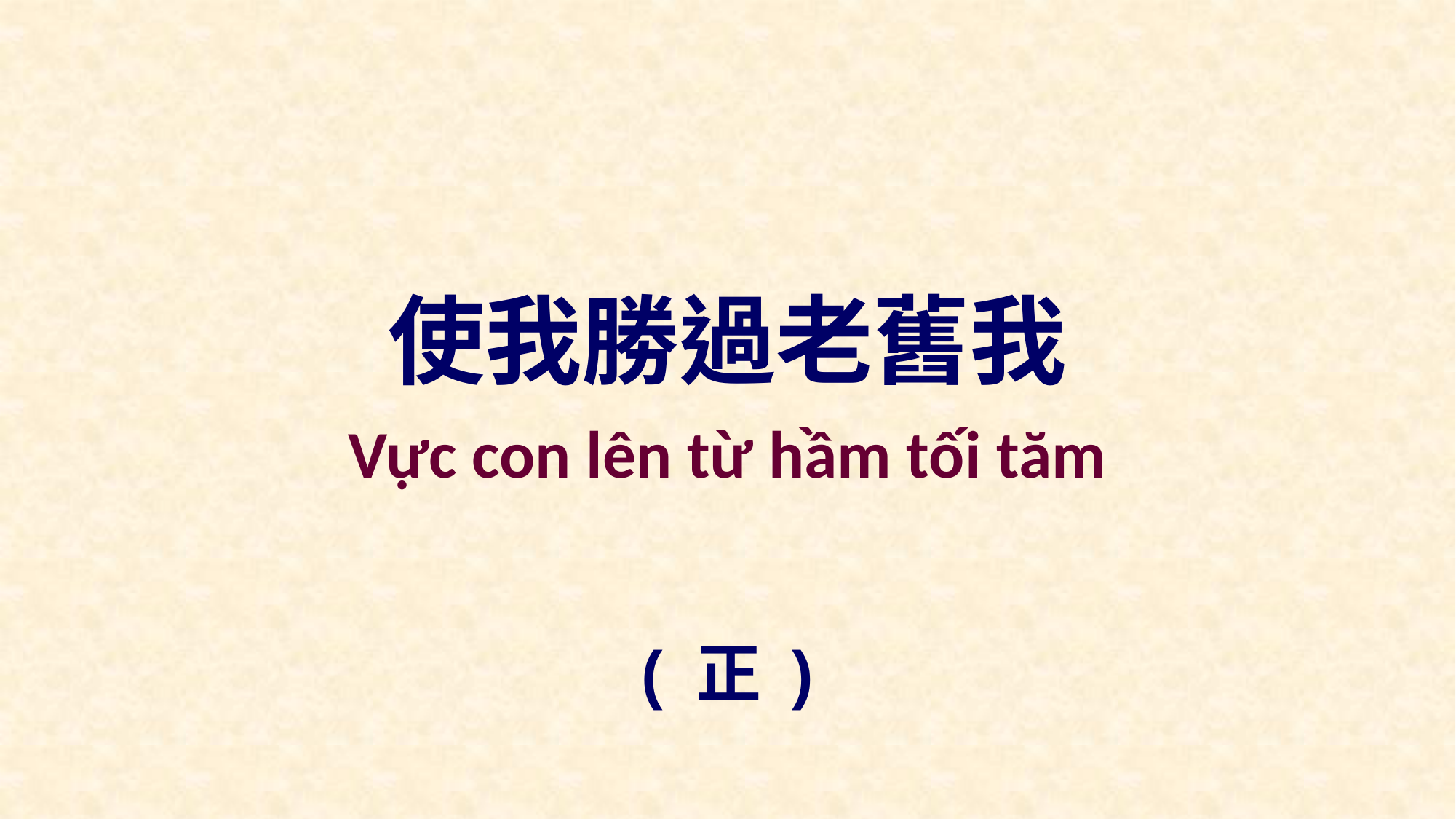

使我勝過老舊我
Vực con lên từ hầm tối tăm
( 正 )